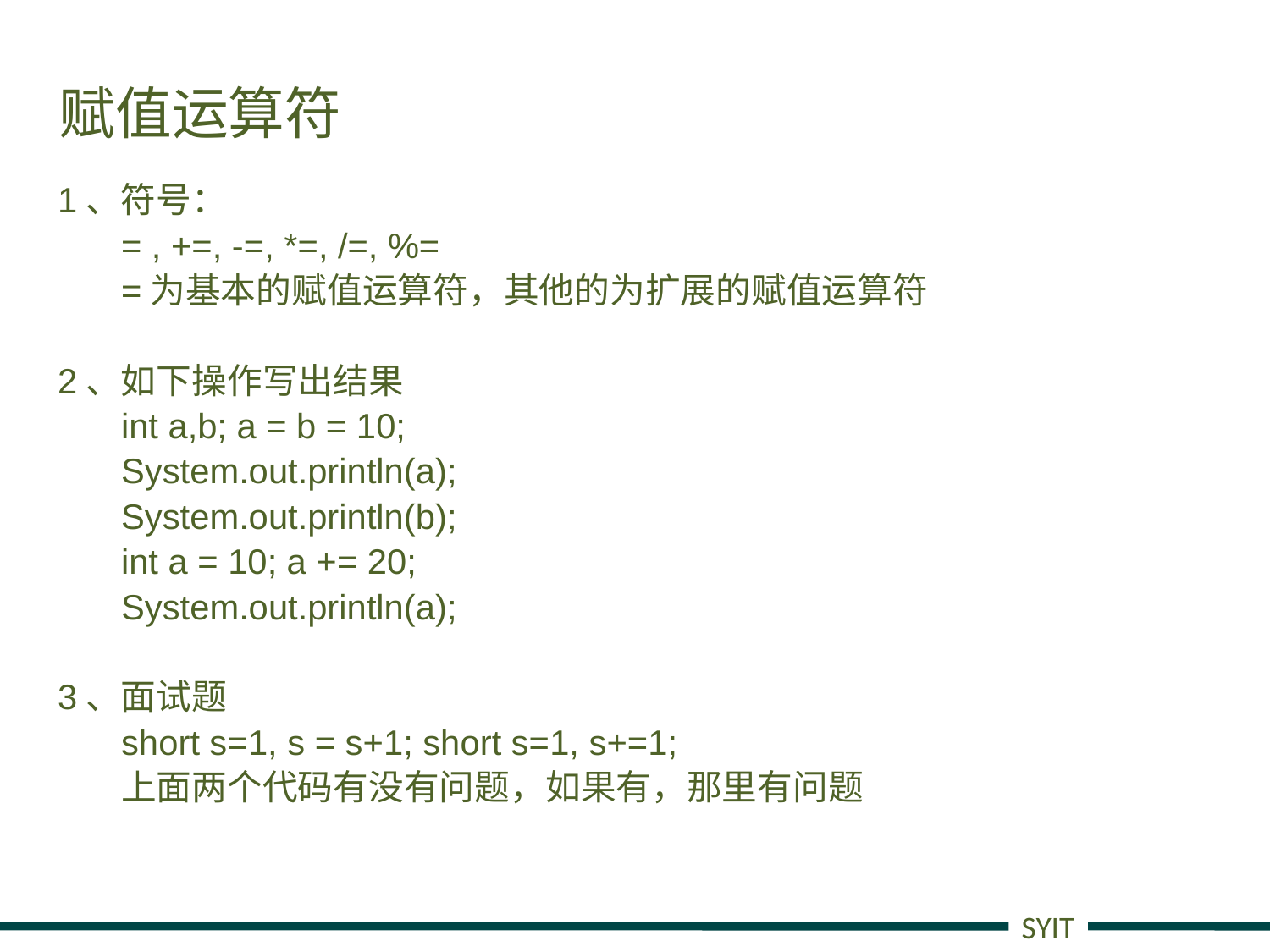

# 赋值运算符
1、符号：
= , +=, -=, *=, /=, %=
=为基本的赋值运算符，其他的为扩展的赋值运算符

2、如下操作写出结果
int a,b; a = b = 10;
System.out.println(a);
System.out.println(b);
int a = 10; a += 20;
System.out.println(a);

3、面试题
short s=1, s = s+1; short s=1, s+=1;
上面两个代码有没有问题，如果有，那里有问题

SYIT